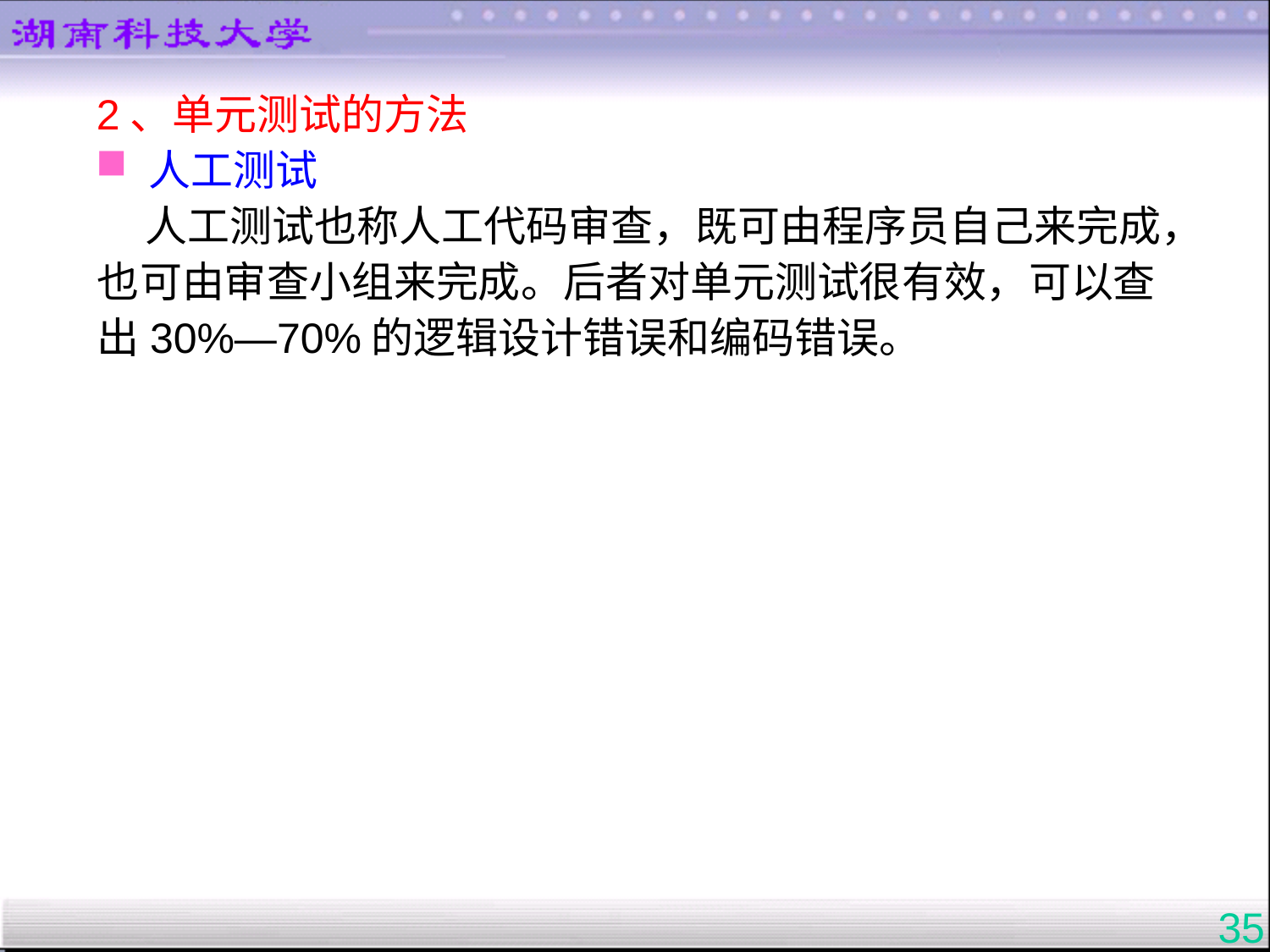

2、单元测试的方法
 人工测试
    人工测试也称人工代码审查，既可由程序员自己来完成，也可由审查小组来完成。后者对单元测试很有效，可以查出30%—70%的逻辑设计错误和编码错误。
35